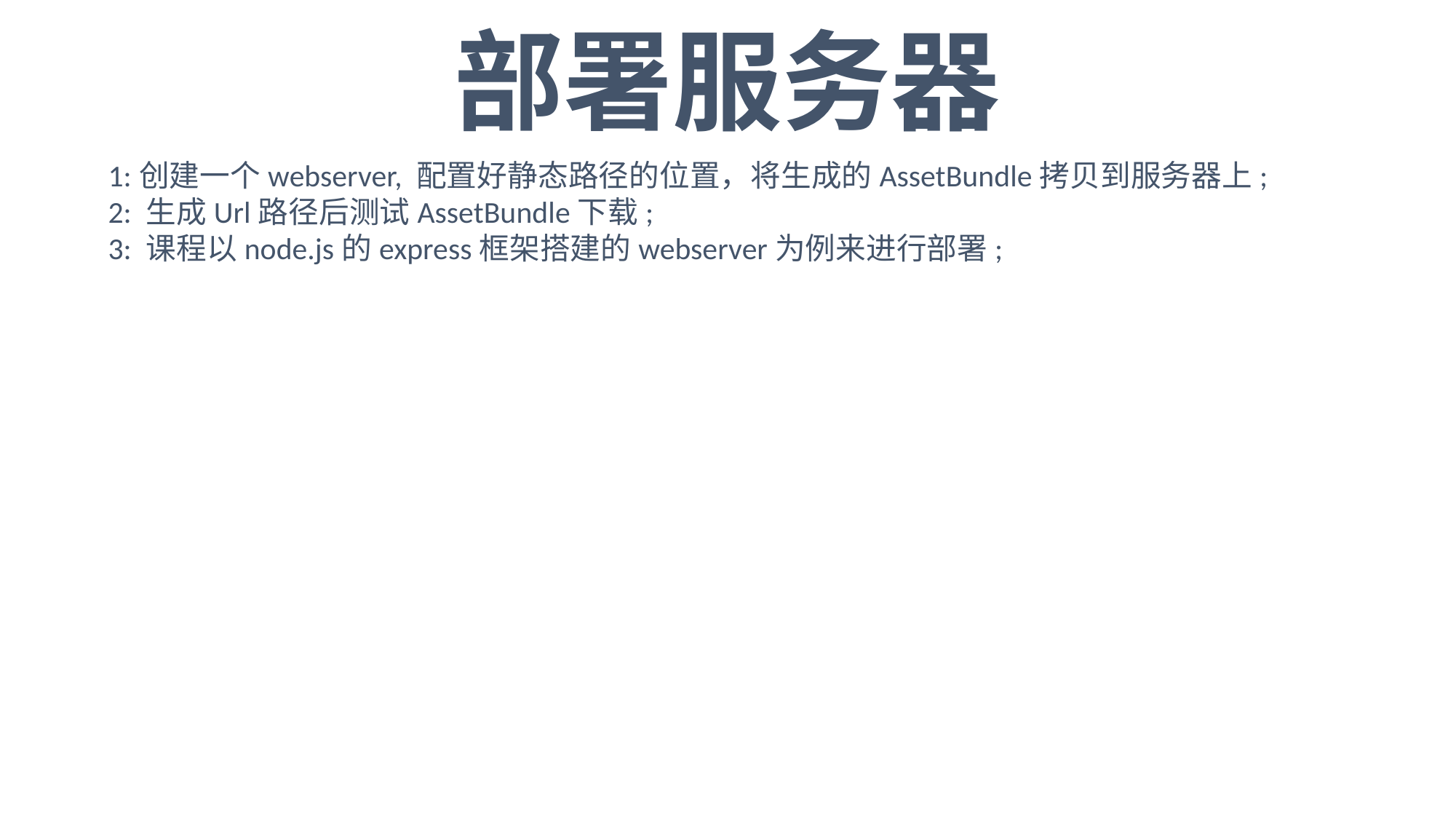

部署服务器
1:创建一个webserver, 配置好静态路径的位置，将生成的AssetBundle拷贝到服务器上;
2: 生成Url路径后测试AssetBundle下载;
3: 课程以node.js的express框架搭建的webserver为例来进行部署;
3